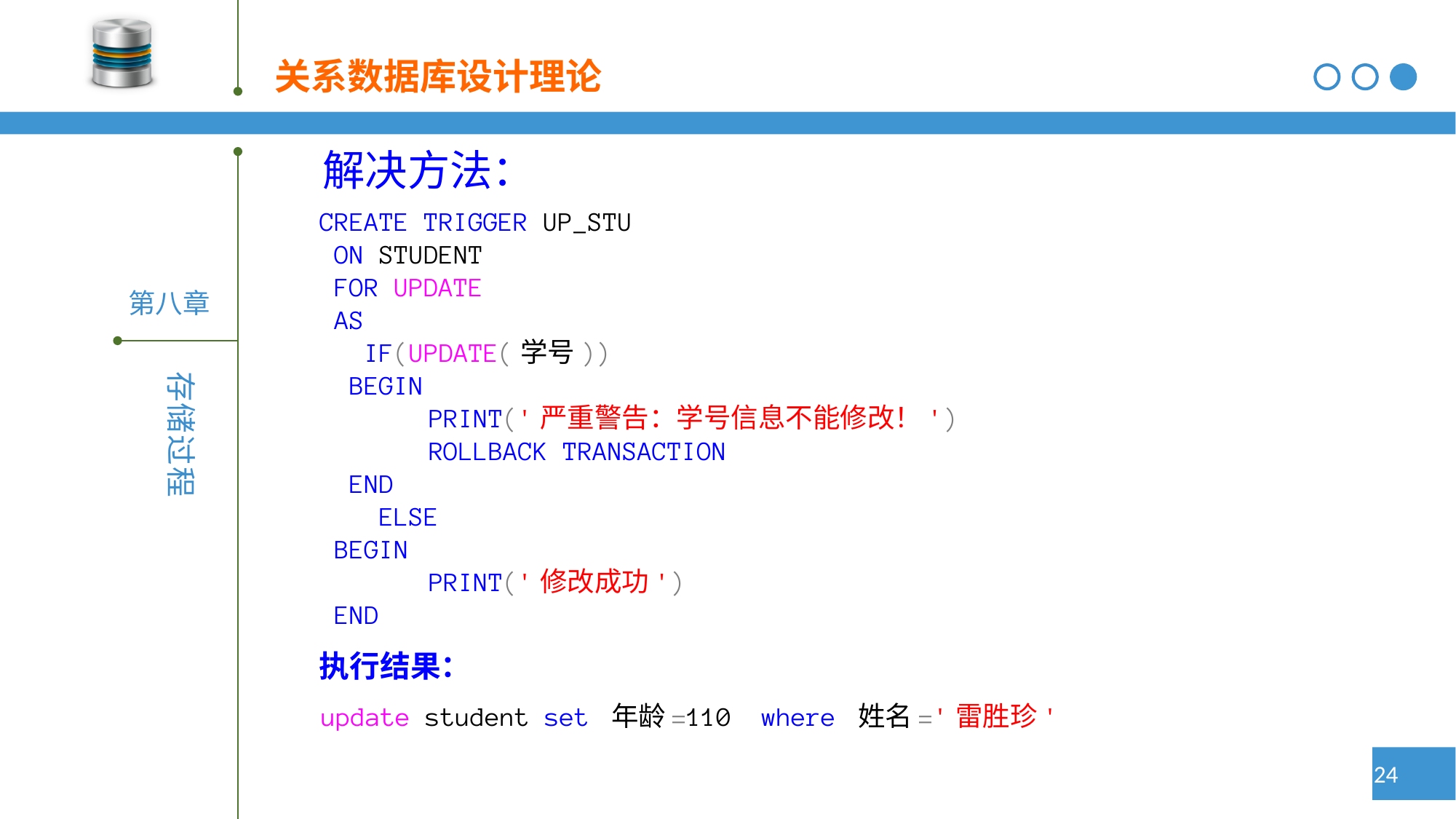

解决方法：
CREATE TRIGGER UP_STU
 ON STUDENT
 FOR UPDATE
 AS
   IF(UPDATE(学号))
  BEGIN
PRINT('严重警告：学号信息不能修改！')
ROLLBACK TRANSACTION
  END
    ELSE
 BEGIN
  	PRINT('修改成功')
 END

执行结果：
update student set 年龄=110  where 姓名='雷胜珍'